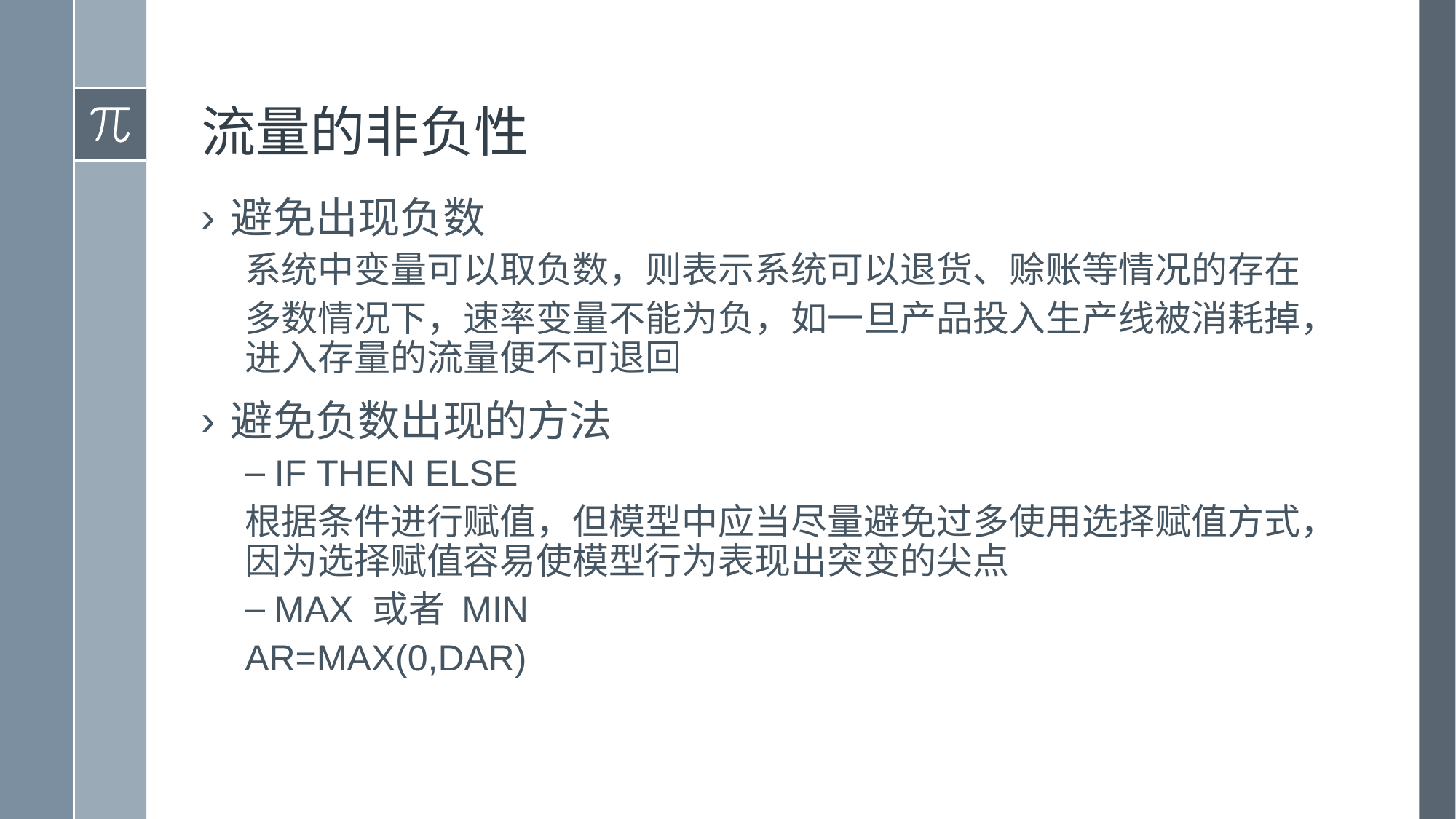

# 流量的非负性
避免出现负数
系统中变量可以取负数，则表示系统可以退货、赊账等情况的存在
多数情况下，速率变量不能为负，如一旦产品投入生产线被消耗掉，进入存量的流量便不可退回
避免负数出现的方法
IF THEN ELSE
根据条件进行赋值，但模型中应当尽量避免过多使用选择赋值方式，因为选择赋值容易使模型行为表现出突变的尖点
MAX 或者 MIN
AR=MAX(0,DAR)